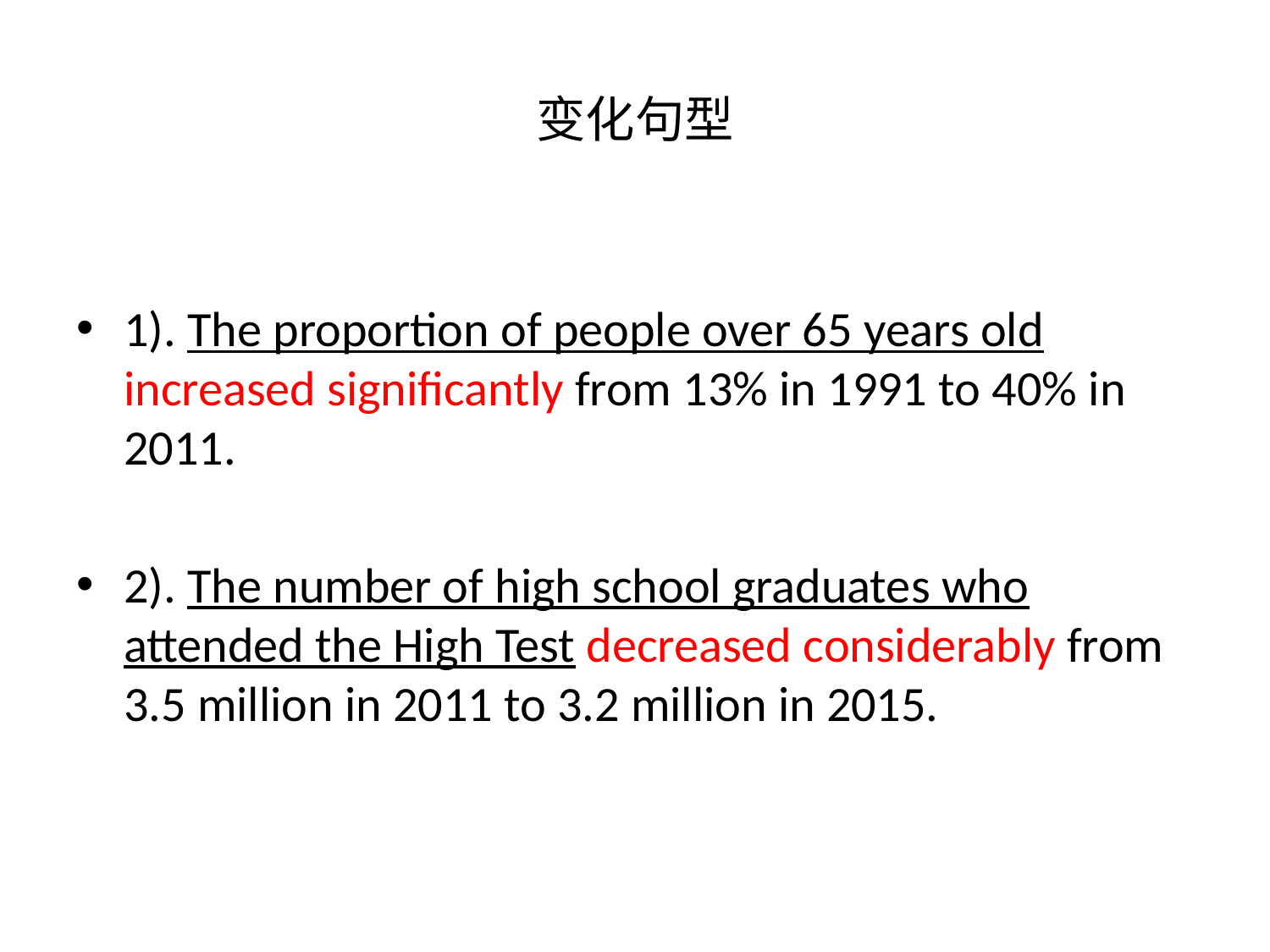

# 变化句型

1). The proportion of people over 65 years old increased significantly from 13% in 1991 to 40% in 2011.

2). The number of high school graduates who attended the High Test decreased considerably from 3.5 million in 2011 to 3.2 million in 2015.